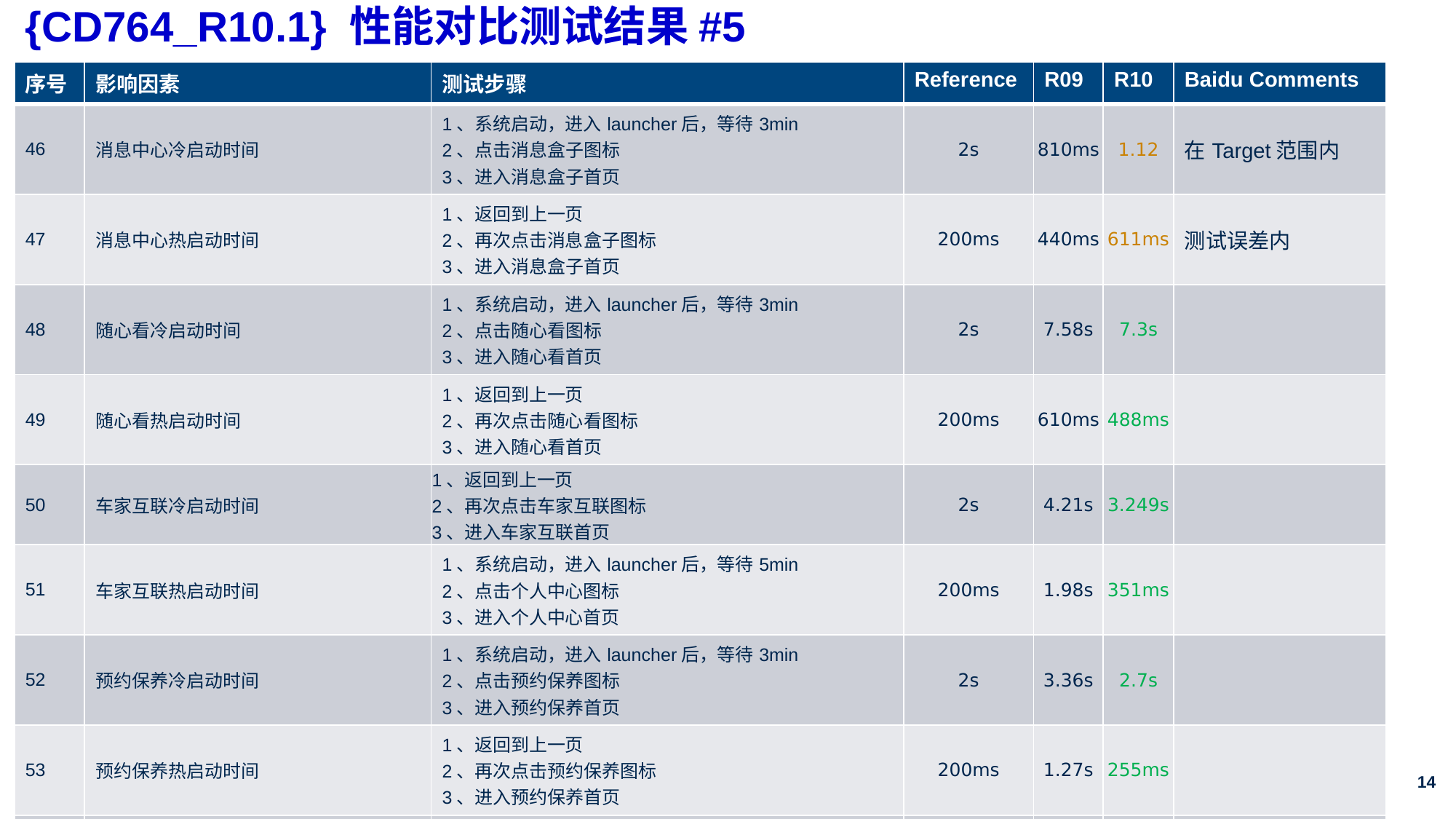

# {CD764_R10.1} 性能对比测试结果#5
| 序号 | 影响因素 | 测试步骤 | Reference | R09 | R10 | Baidu Comments |
| --- | --- | --- | --- | --- | --- | --- |
| 46 | 消息中心冷启动时间 | 1、系统启动，进入launcher后，等待3min 2、点击消息盒子图标 3、进入消息盒子首页 | 2s | 810ms | 1.12 | 在Target范围内 |
| 47 | 消息中心热启动时间 | 1、返回到上一页 2、再次点击消息盒子图标 3、进入消息盒子首页 | 200ms | 440ms | 611ms | 测试误差内 |
| 48 | 随心看冷启动时间 | 1、系统启动，进入launcher后，等待3min 2、点击随心看图标 3、进入随心看首页 | 2s | 7.58s | 7.3s |  |
| 49 | 随心看热启动时间 | 1、返回到上一页 2、再次点击随心看图标 3、进入随心看首页 | 200ms | 610ms | 488ms |  |
| 50 | 车家互联冷启动时间 | 1、返回到上一页 2、再次点击车家互联图标 3、进入车家互联首页 | 2s | 4.21s | 3.249s |  |
| 51 | 车家互联热启动时间 | 1、系统启动，进入launcher后，等待5min 2、点击个人中心图标 3、进入个人中心首页 | 200ms | 1.98s | 351ms |  |
| 52 | 预约保养冷启动时间 | 1、系统启动，进入launcher后，等待3min 2、点击预约保养图标 3、进入预约保养首页 | 2s | 3.36s | 2.7s |  |
| 53 | 预约保养热启动时间 | 1、返回到上一页 2、再次点击预约保养图标 3、进入预约保养首页 | 200ms | 1.27s | 255ms |  |
| 54 | 图像冷启动时间 | 1、系统启动，进入launcher后，等待3min，进入个人中心 2、点击登录图标 3、进入人脸识别首页 | 2s | 5.65s | 1.9s |  |